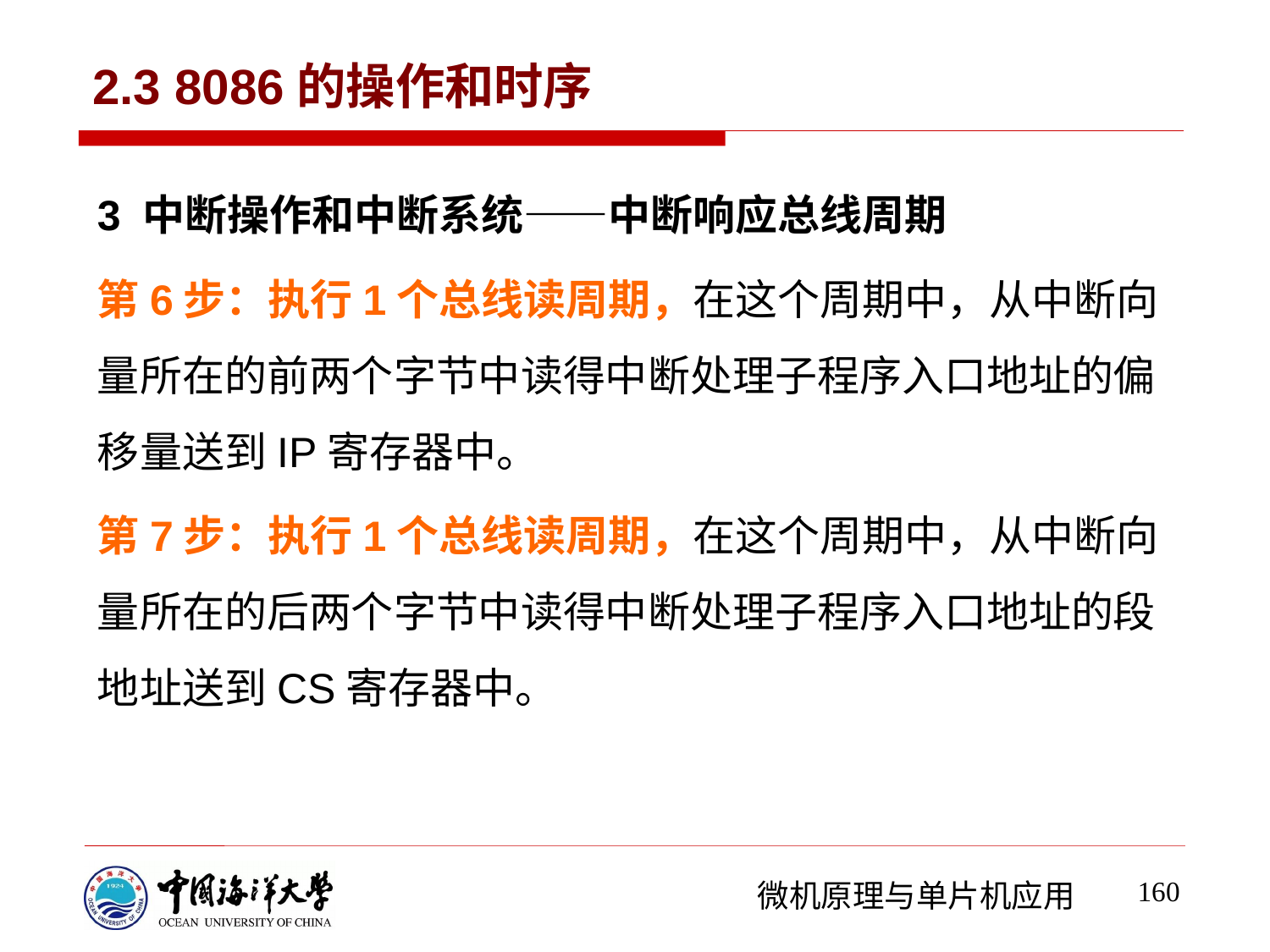

# 2.3 8086的操作和时序
3 中断操作和中断系统——中断响应总线周期
第6步：执行1个总线读周期，在这个周期中，从中断向量所在的前两个字节中读得中断处理子程序入口地址的偏移量送到IP寄存器中。
第7步：执行1个总线读周期，在这个周期中，从中断向量所在的后两个字节中读得中断处理子程序入口地址的段地址送到CS寄存器中。
160